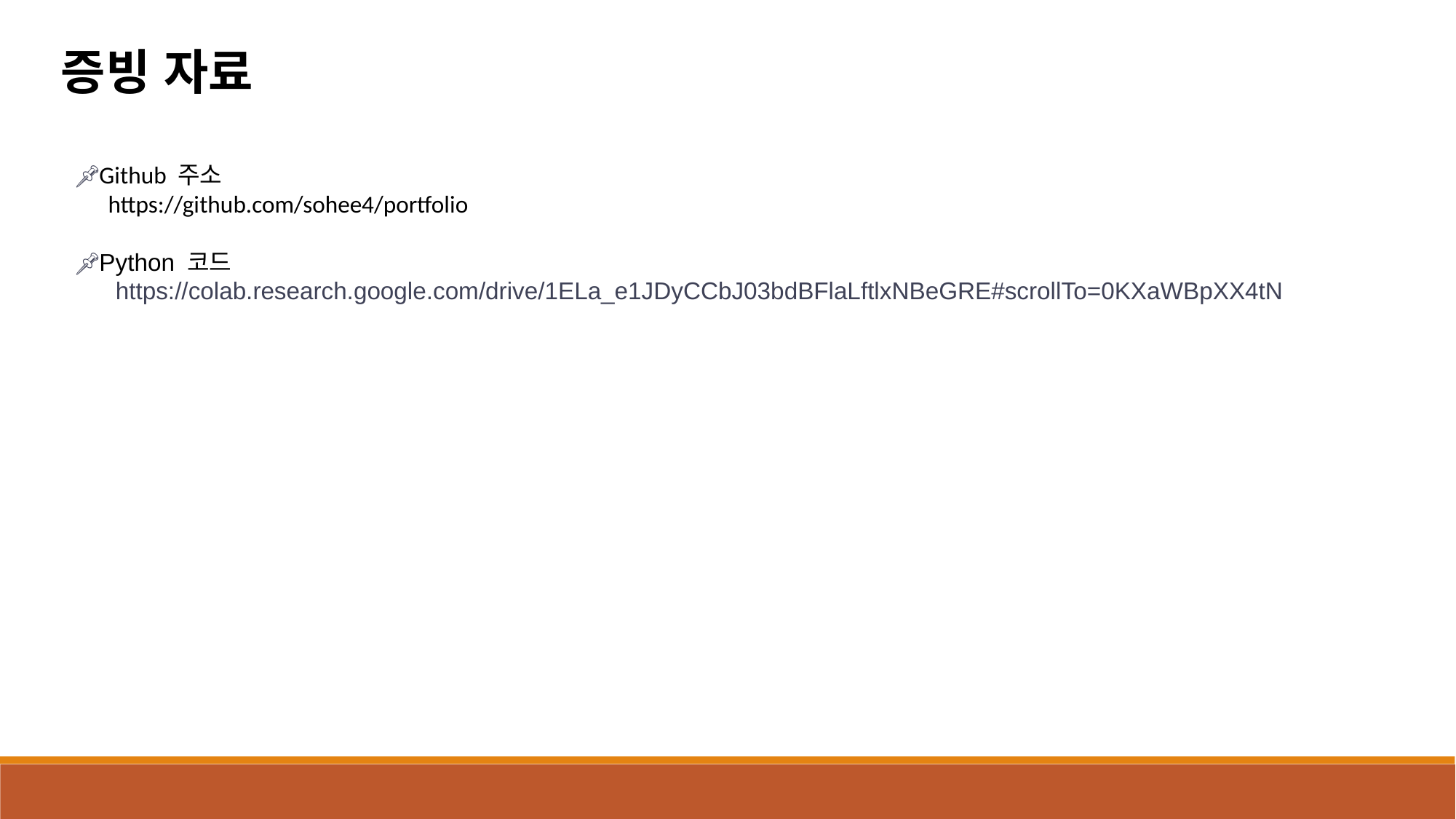

증빙 자료
📌Github 주소
      https://github.com/sohee4/portfolio

📌Python 코드
      https://colab.research.google.com/drive/1ELa_e1JDyCCbJ03bdBFlaLftlxNBeGRE#scrollTo=0KXaWBpXX4tN